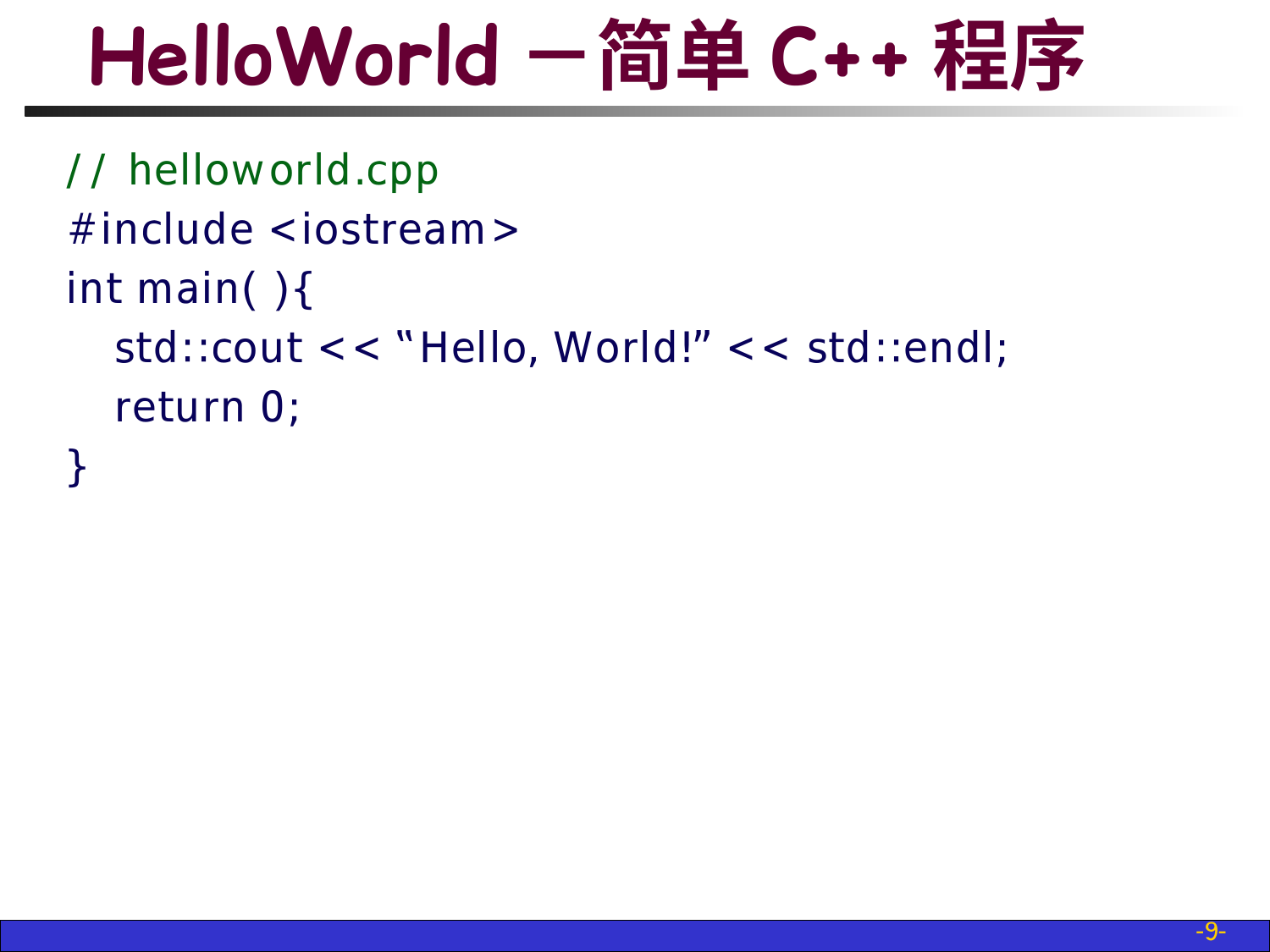

# HelloWorld－简单C++程序
// helloworld.cpp
#include <iostream>
int main( ){
	std::cout << “Hello, World!” << std::endl;
	return 0;
}
-9-